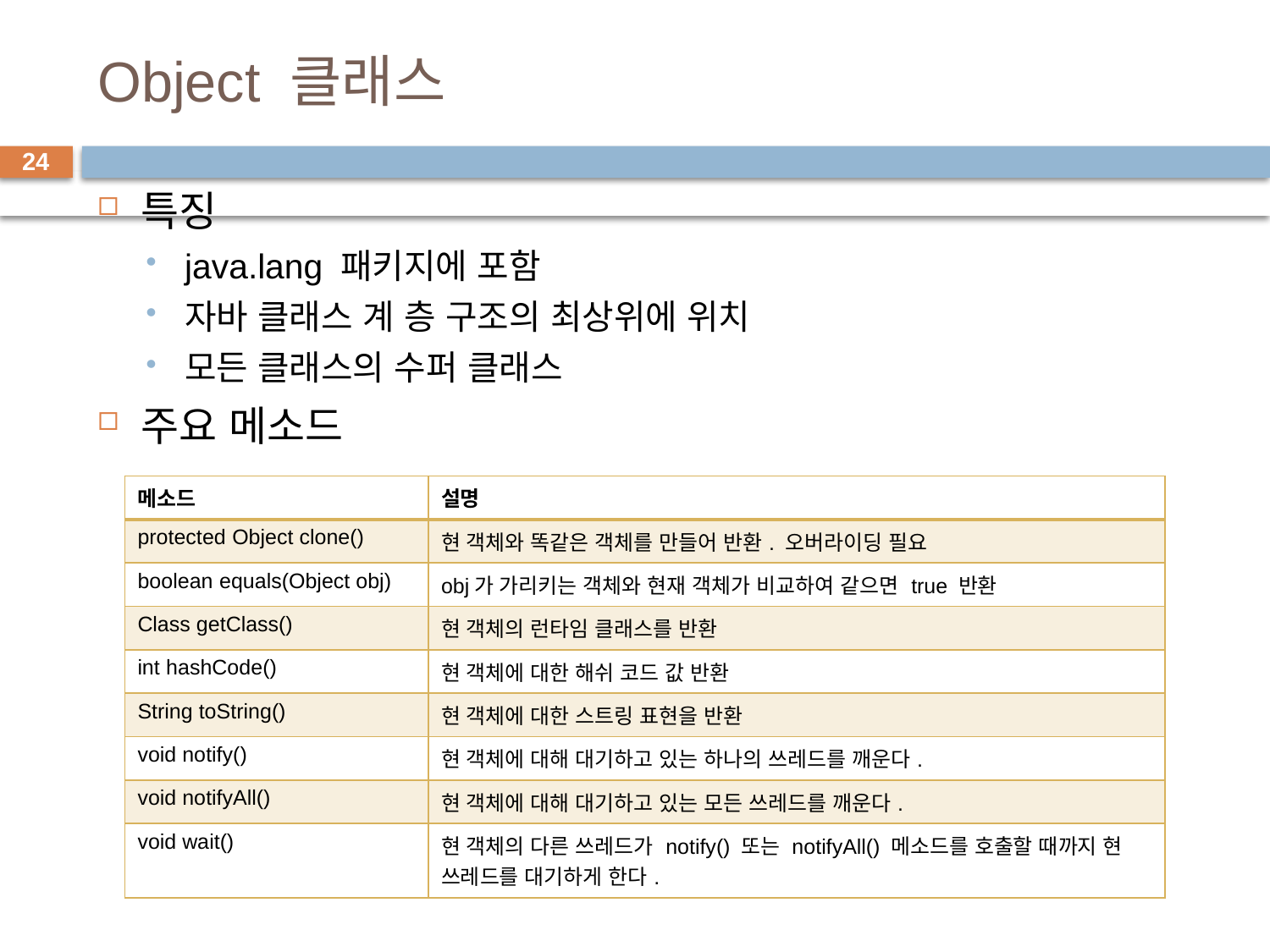

# Object 클래스
24
특징
java.lang 패키지에 포함
자바 클래스 계 층 구조의 최상위에 위치
모든 클래스의 수퍼 클래스
주요 메소드

| 메소드 | 설명 |
| --- | --- |
| protected Object clone() | 현 객체와 똑같은 객체를 만들어 반환. 오버라이딩 필요 |
| boolean equals(Object obj) | obj가 가리키는 객체와 현재 객체가 비교하여 같으면 true 반환 |
| Class getClass() | 현 객체의 런타임 클래스를 반환 |
| int hashCode() | 현 객체에 대한 해쉬 코드 값 반환 |
| String toString() | 현 객체에 대한 스트링 표현을 반환 |
| void notify() | 현 객체에 대해 대기하고 있는 하나의 쓰레드를 깨운다. |
| void notifyAll() | 현 객체에 대해 대기하고 있는 모든 쓰레드를 깨운다. |
| void wait() | 현 객체의 다른 쓰레드가 notify() 또는 notifyAll() 메소드를 호출할 때까지 현 쓰레드를 대기하게 한다. |